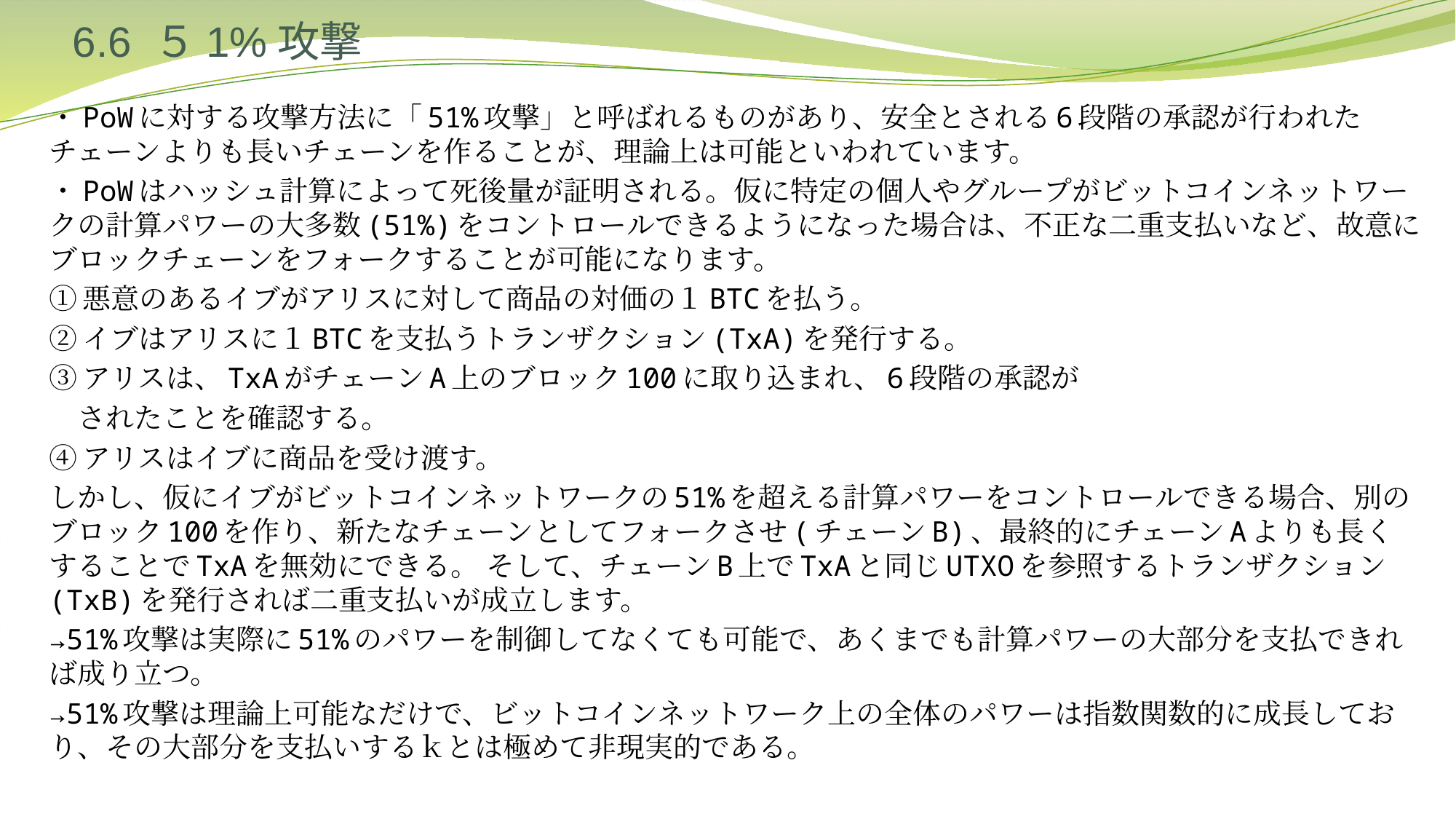

# 6.6 ５1%攻撃
・PoWに対する攻撃方法に「51%攻撃」と呼ばれるものがあり、安全とされる6段階の承認が行われたチェーンよりも長いチェーンを作ることが、理論上は可能といわれています。
・PoWはハッシュ計算によって死後量が証明される。仮に特定の個人やグループがビットコインネットワークの計算パワーの大多数(51%)をコントロールできるようになった場合は、不正な二重支払いなど、故意にブロックチェーンをフォークすることが可能になります。
①悪意のあるイブがアリスに対して商品の対価の１BTCを払う。
②イブはアリスに１BTCを支払うトランザクション(TxA)を発行する。
③アリスは、TxAがチェーンA上のブロック100に取り込まれ、6段階の承認が
　されたことを確認する。
④アリスはイブに商品を受け渡す。
しかし、仮にイブがビットコインネットワークの51%を超える計算パワーをコントロールできる場合、別のブロック100を作り、新たなチェーンとしてフォークさせ(チェーンB)、最終的にチェーンAよりも長くすることでTxAを無効にできる。 そして、チェーンB上でTxAと同じUTXOを参照するトランザクション(TxB)を発行されば二重支払いが成立します。
→51%攻撃は実際に51%のパワーを制御してなくても可能で、あくまでも計算パワーの大部分を支払できれば成り立つ。
→51%攻撃は理論上可能なだけで、ビットコインネットワーク上の全体のパワーは指数関数的に成長しており、その大部分を支払いするｋとは極めて非現実的である。